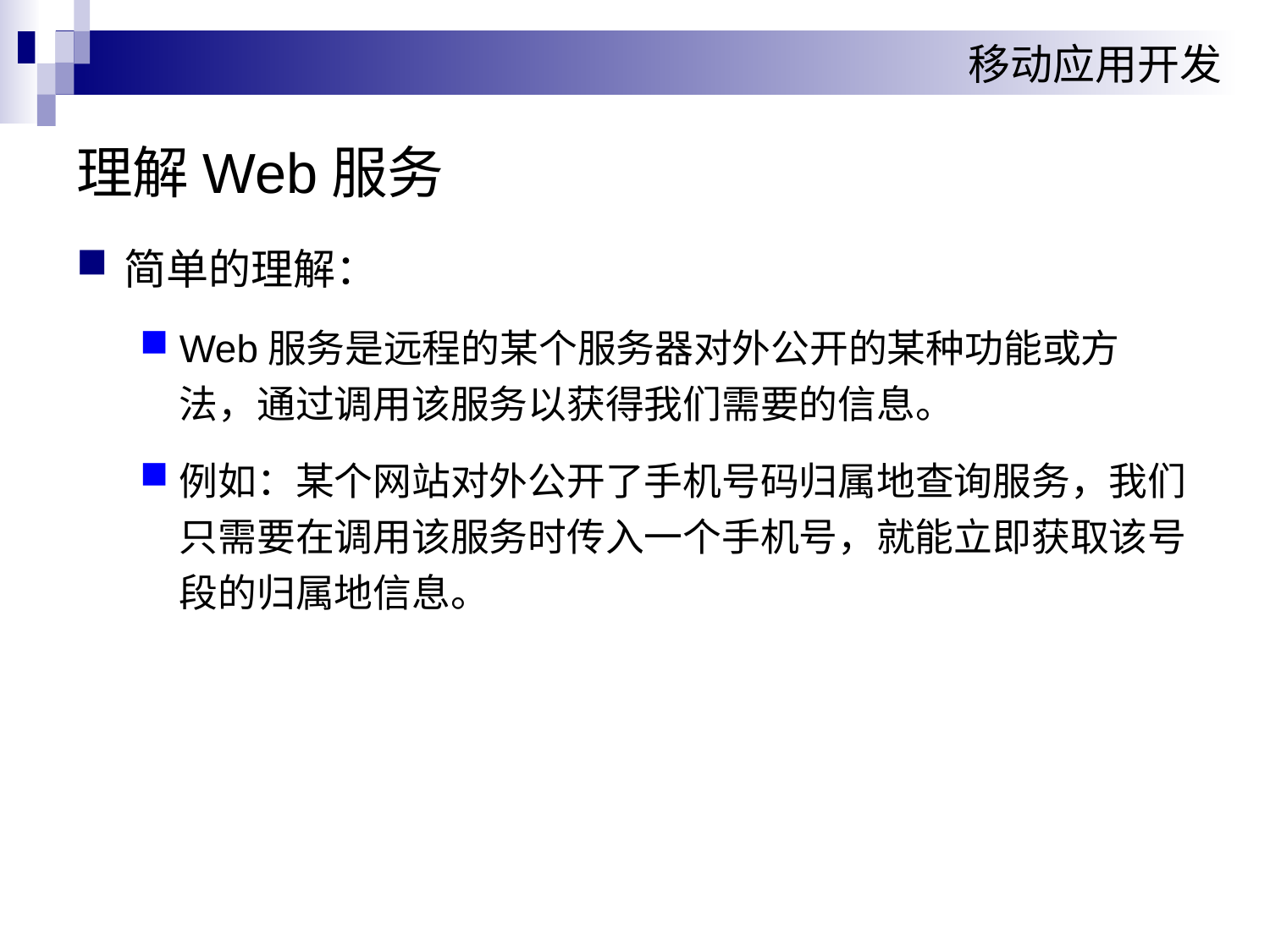

# 理解Web服务
简单的理解：
Web服务是远程的某个服务器对外公开的某种功能或方法，通过调用该服务以获得我们需要的信息。
例如：某个网站对外公开了手机号码归属地查询服务，我们只需要在调用该服务时传入一个手机号，就能立即获取该号段的归属地信息。